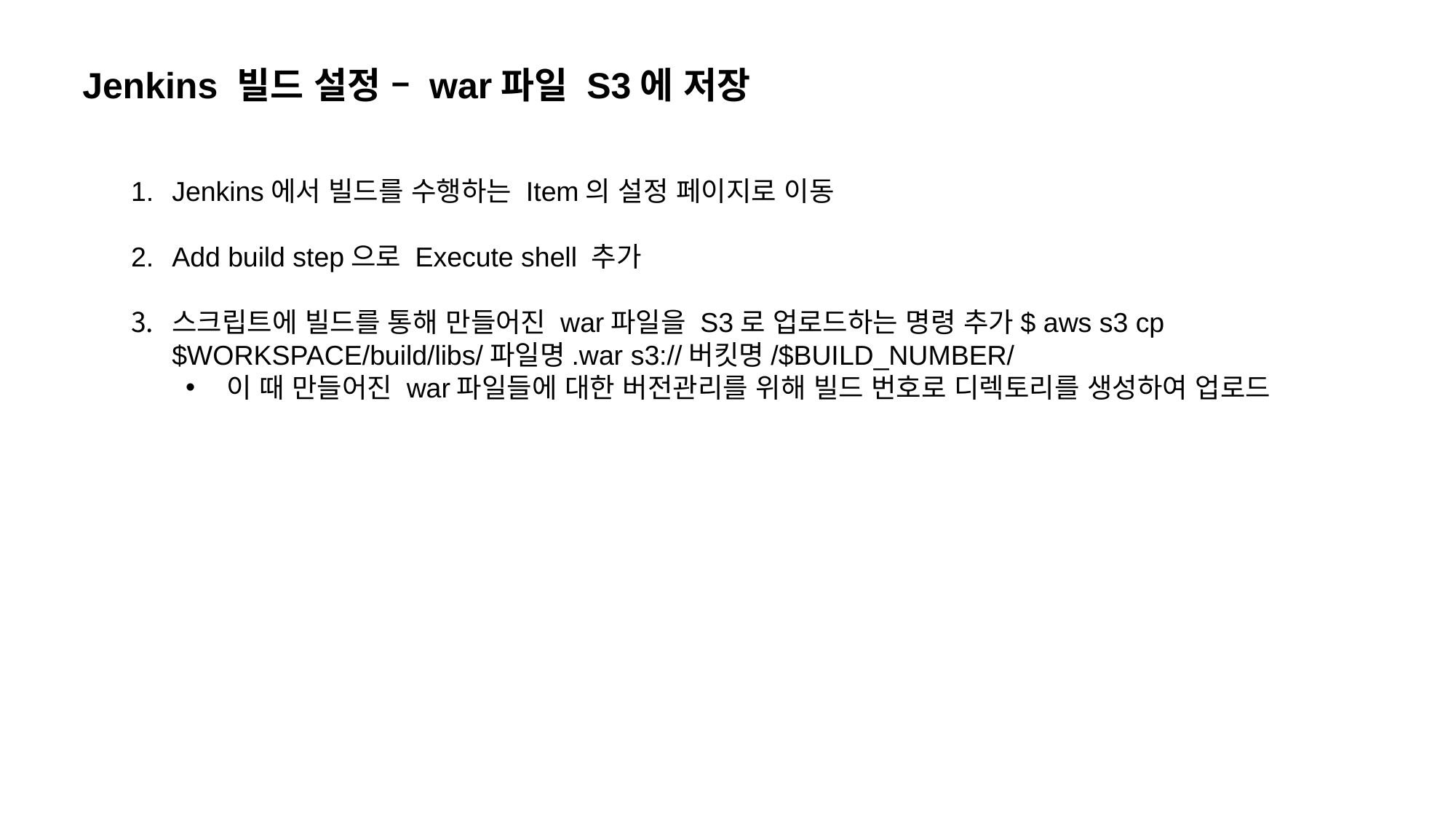

Jenkins 빌드 설정 – war파일 S3에 저장
Jenkins에서 빌드를 수행하는 Item의 설정 페이지로 이동

Add build step으로 Execute shell 추가

스크립트에 빌드를 통해 만들어진 war파일을 S3로 업로드하는 명령 추가$ aws s3 cp $WORKSPACE/build/libs/파일명.war s3://버킷명/$BUILD_NUMBER/
이 때 만들어진 war파일들에 대한 버전관리를 위해 빌드 번호로 디렉토리를 생성하여 업로드